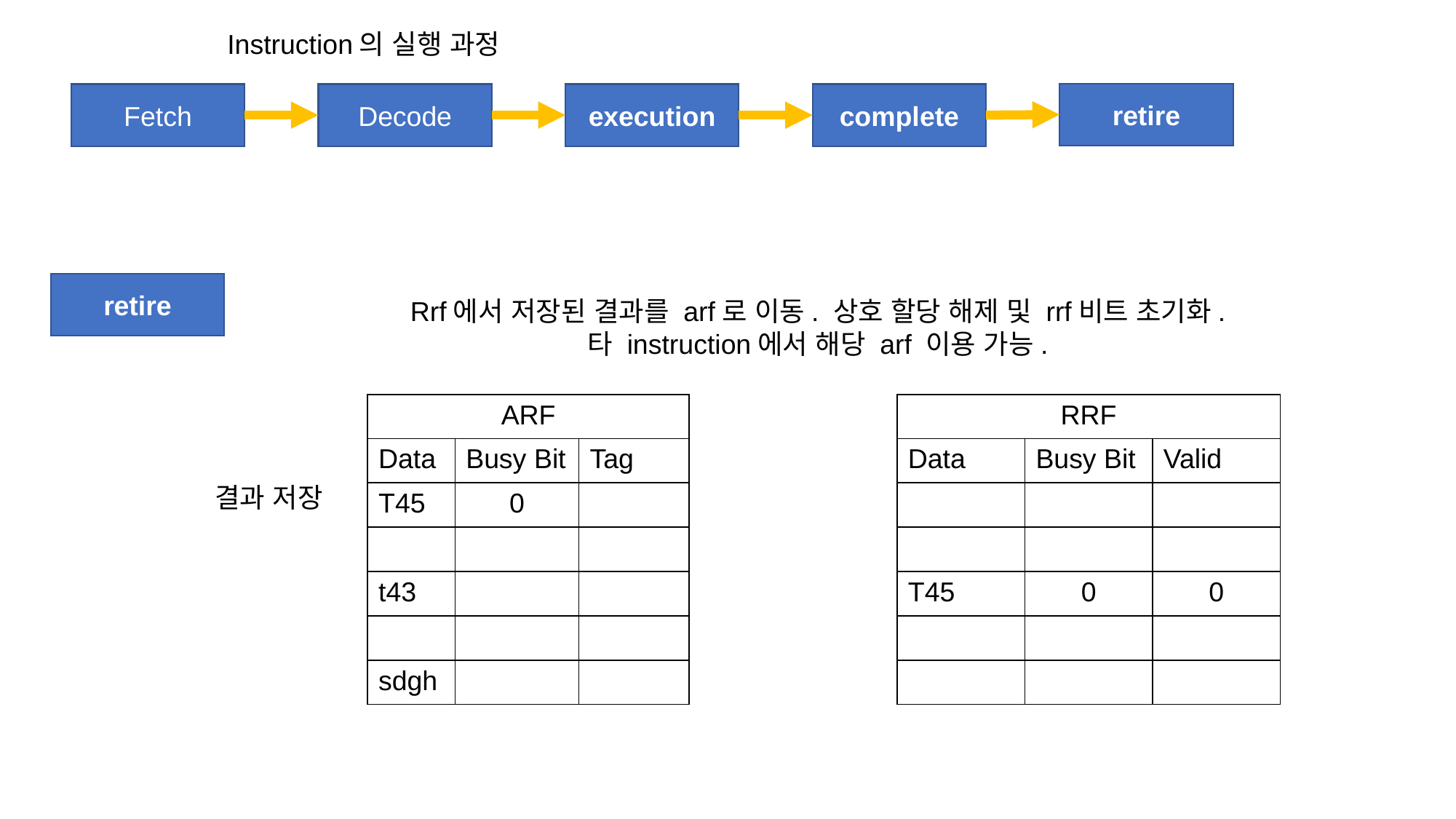

Instruction의 실행 과정
retire
Fetch
Decode
execution
complete
retire
Rrf에서 저장된 결과를 arf로 이동. 상호 할당 해제 및 rrf비트 초기화.
타 instruction에서 해당 arf 이용 가능.
| ARF |  |  |
| --- | --- | --- |
| Data | Busy Bit | Tag |
| T45 | 0 |  |
|  |  |  |
| t43 |  |  |
|  |  |  |
| sdgh |  |  |
| RRF |  |  |
| --- | --- | --- |
| Data | Busy Bit | Valid |
|  |  |  |
|  |  |  |
| T45 | 0 | 0 |
|  |  |  |
|  |  |  |
결과 저장